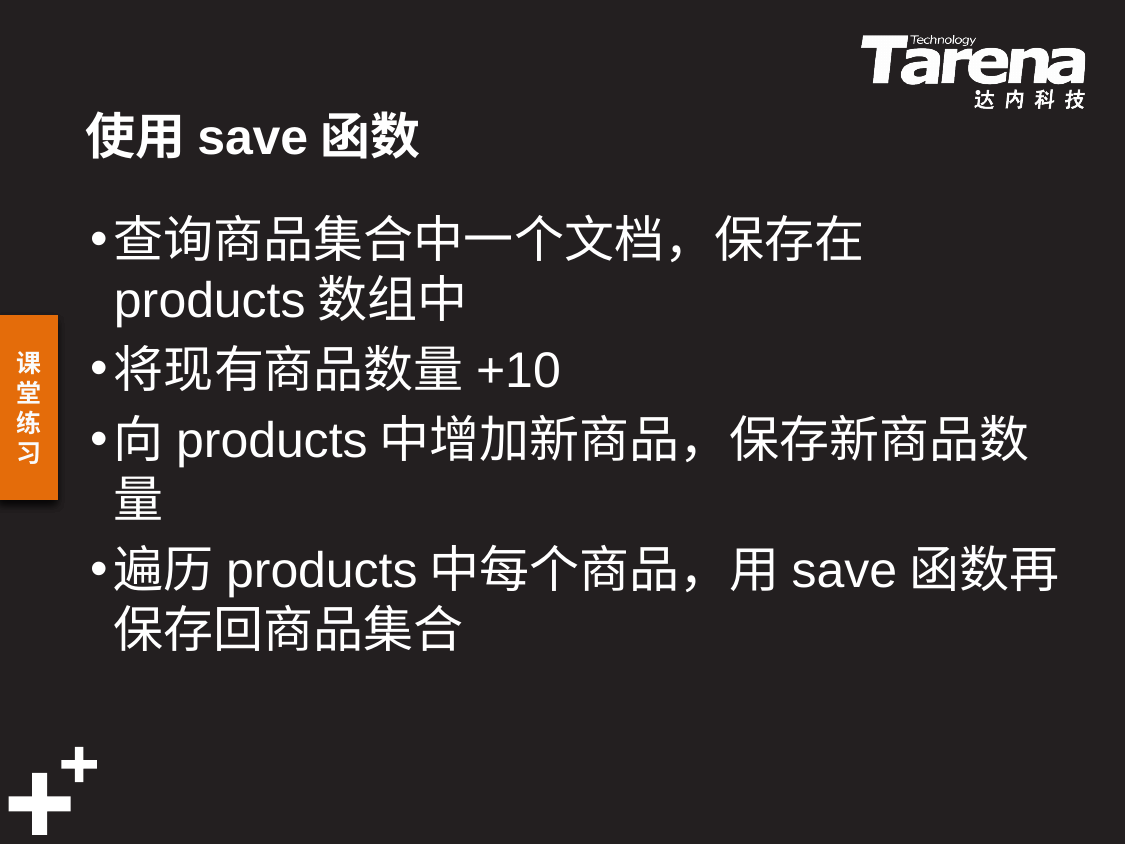

# 使用save函数
查询商品集合中一个文档，保存在products数组中
将现有商品数量+10
向products中增加新商品，保存新商品数量
遍历products中每个商品，用save函数再保存回商品集合